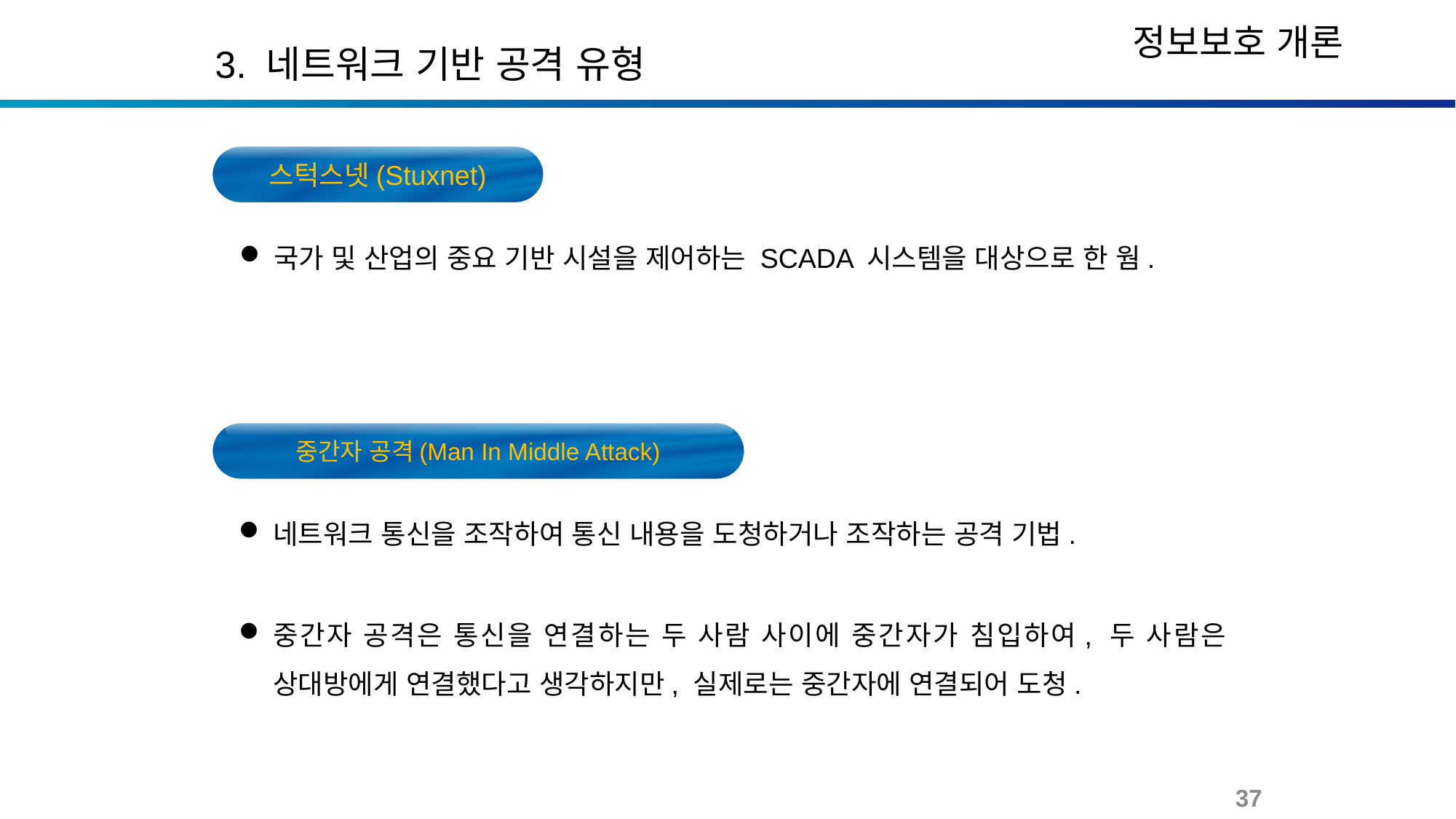

3. 네트워크 기반 공격 유형
스턱스넷(Stuxnet)

국가 및 산업의 중요 기반 시설을 제어하는 SCADA 시스템을 대상으로 한 웜.
중간자 공격(Man In Middle Attack)

네트워크 통신을 조작하여 통신 내용을 도청하거나 조작하는 공격 기법.

중간자 공격은 통신을 연결하는 두 사람 사이에 중간자가 침입하여, 두 사람은 상대방에게 연결했다고 생각하지만, 실제로는 중간자에 연결되어 도청.

37